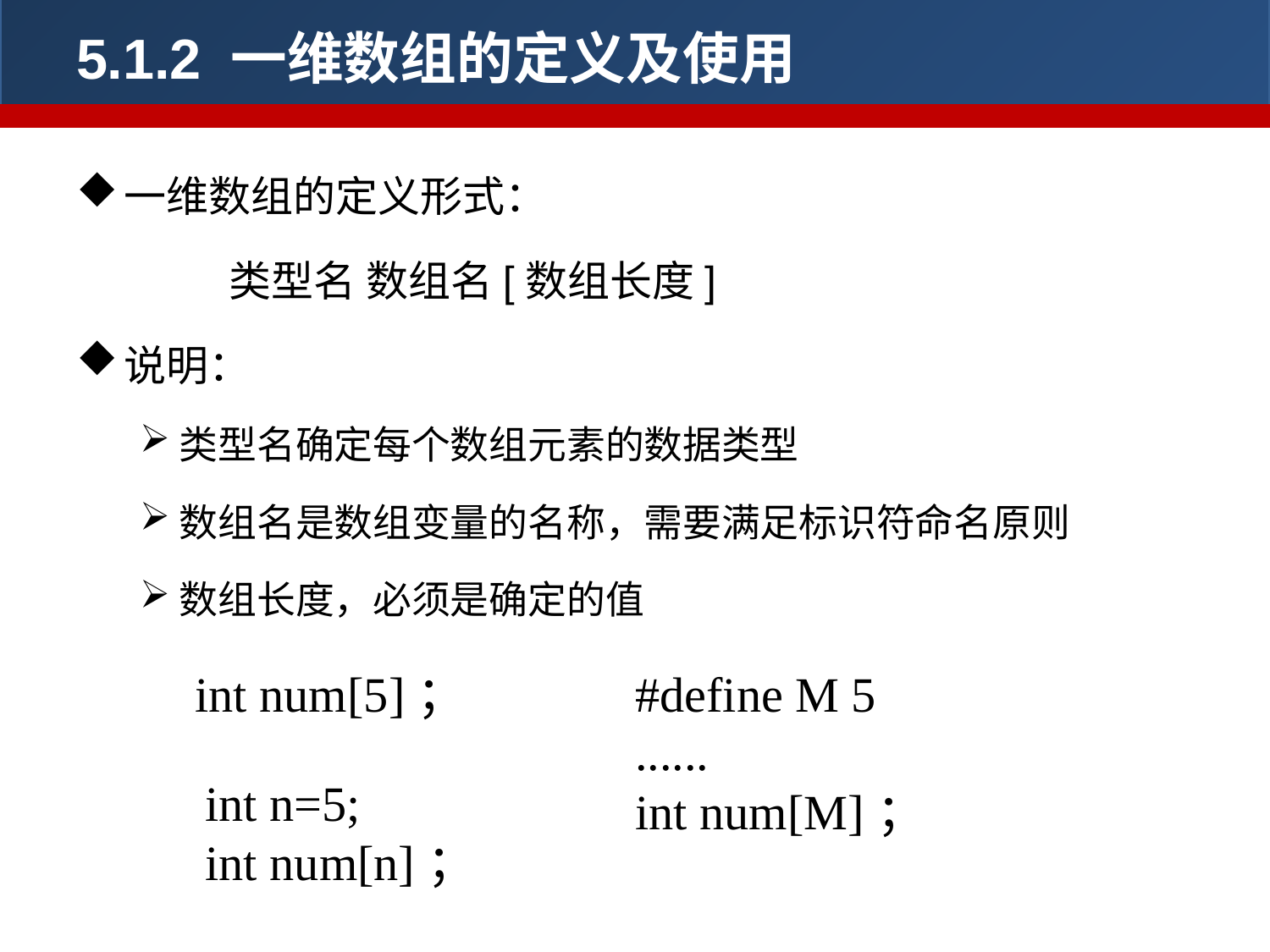

5.1.2 一维数组的定义及使用
一维数组的定义形式：
               类型名 数组名[数组长度]
说明：
类型名确定每个数组元素的数据类型
数组名是数组变量的名称，需要满足标识符命名原则
数组长度，必须是确定的值

int num[5]；
#define M 5
......
int num[M]；
int n=5;
int num[n]；